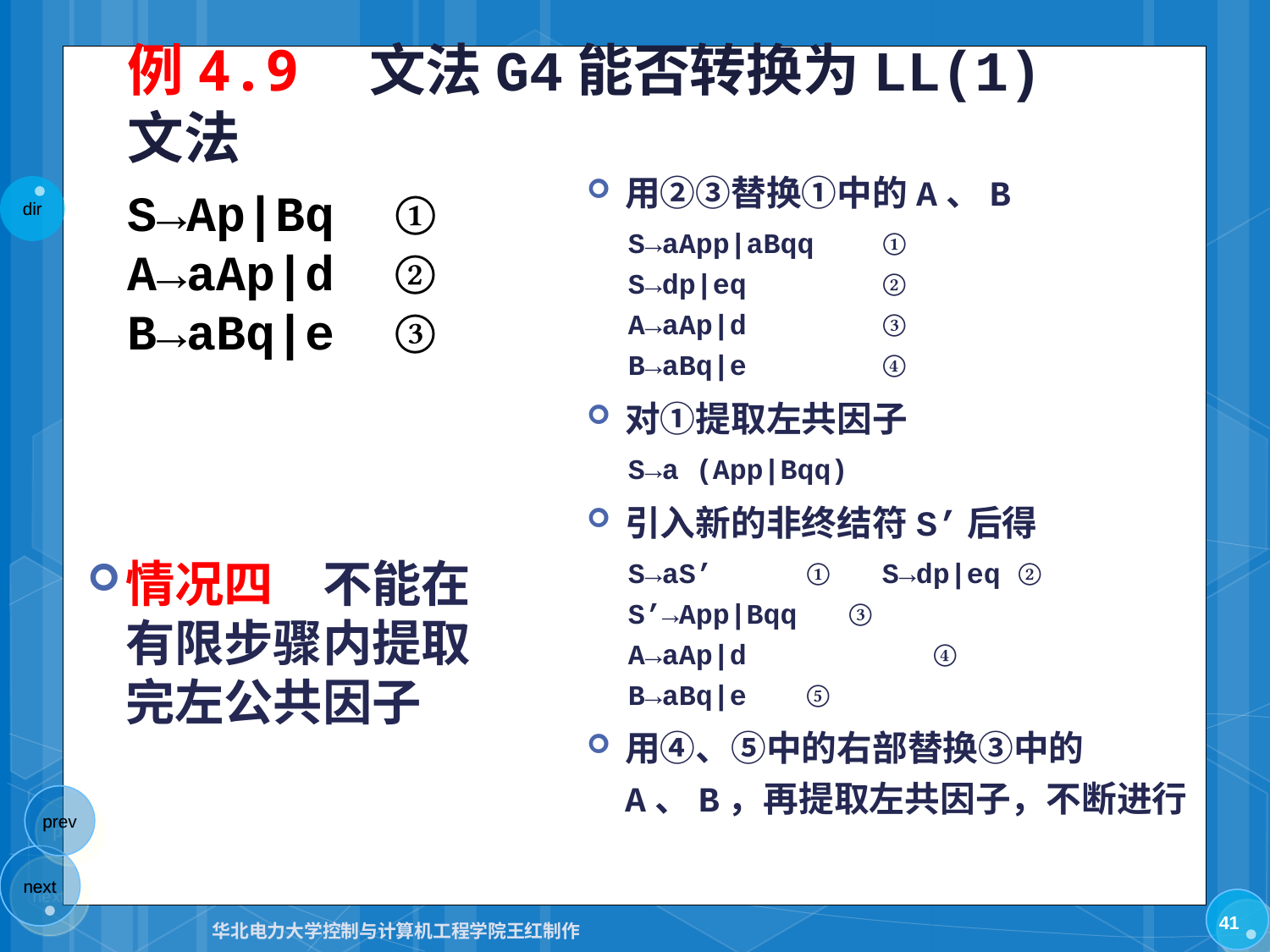

# 例4.9　文法G4能否转换为LL(1)文法
用②③替换①中的A、B
S→aApp|aBqq 	①
S→dp|eq		②
A→aAp|d		③
B→aBq|e		④
对①提取左共因子
S→a (App|Bqq)
引入新的非终结符S’后得
S→aS’	   ① 	S→dp|eq ②
S’→App|Bqq   ③
A→aAp|d 	   ④
B→aBq|e	   ⑤
用④、⑤中的右部替换③中的A、B，再提取左共因子，不断进行
S→Ap|Bq  ①
A→aAp|d  ②
B→aBq|e  ③
情况四　不能在有限步骤内提取完左公共因子
41
华北电力大学控制与计算机工程学院王红制作